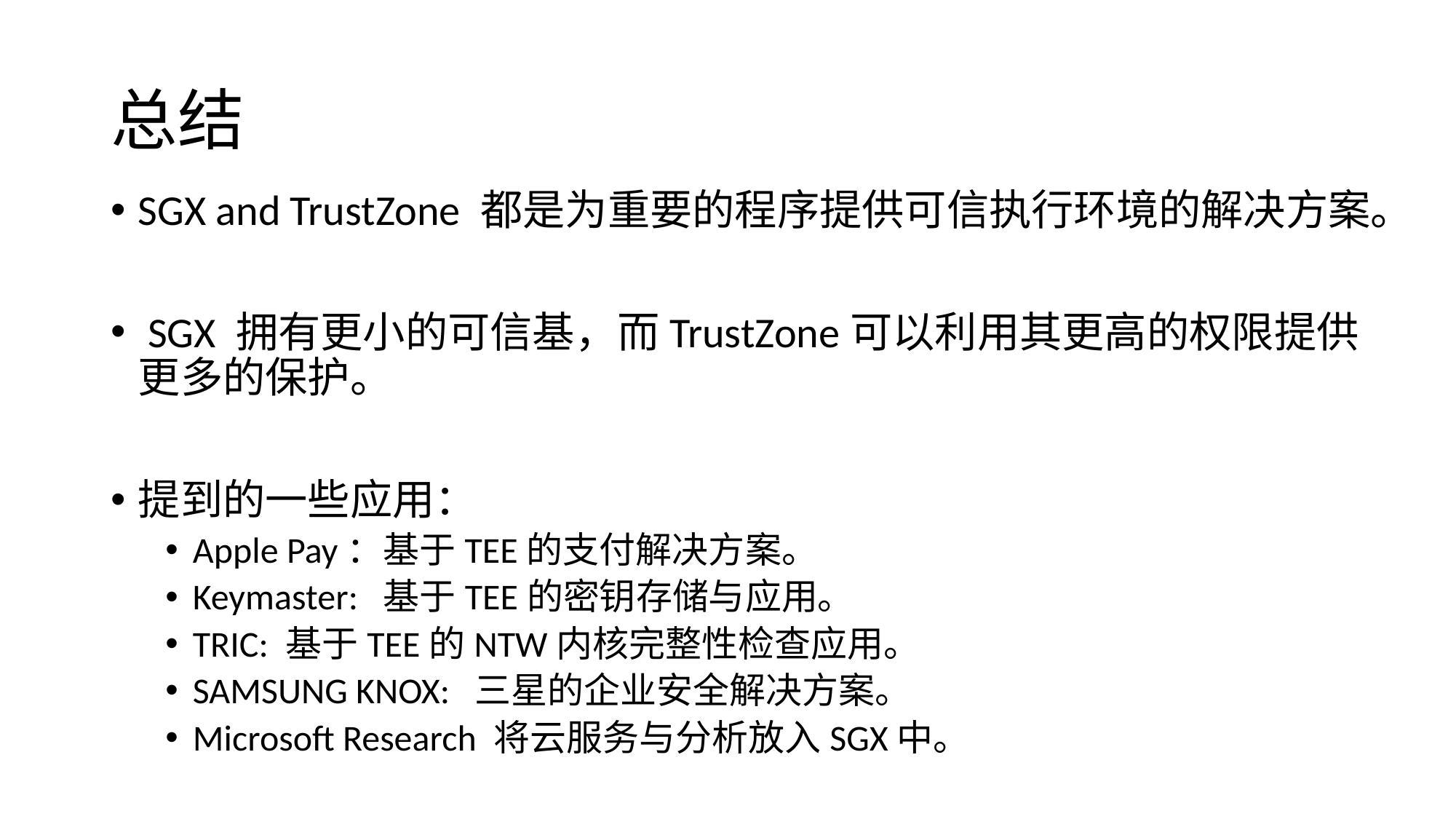

# 总结
SGX and TrustZone 都是为重要的程序提供可信执行环境的解决方案。

 SGX 拥有更小的可信基，而TrustZone可以利用其更高的权限提供更多的保护。

提到的一些应用：
Apple Pay：基于TEE的支付解决方案。
Keymaster:  基于TEE的密钥存储与应用。
TRIC: 基于TEE的NTW内核完整性检查应用。
SAMSUNG KNOX:  三星的企业安全解决方案。
Microsoft Research 将云服务与分析放入SGX中。